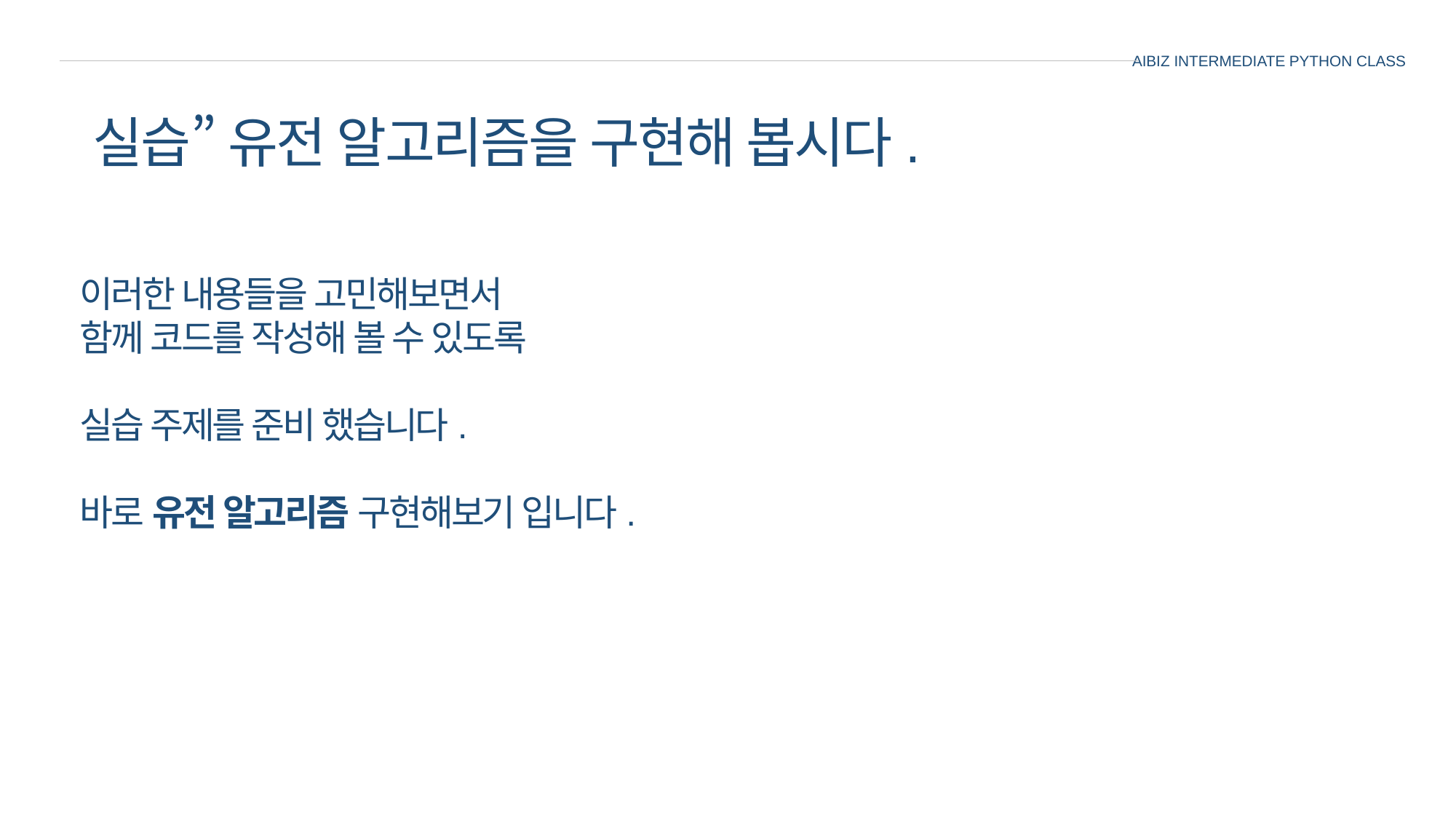

AIBIZ INTERMEDIATE PYTHON CLASS
실습” 유전 알고리즘을 구현해 봅시다.
이러한 내용들을 고민해보면서
함께 코드를 작성해 볼 수 있도록

실습 주제를 준비 했습니다.

바로 유전 알고리즘 구현해보기 입니다.